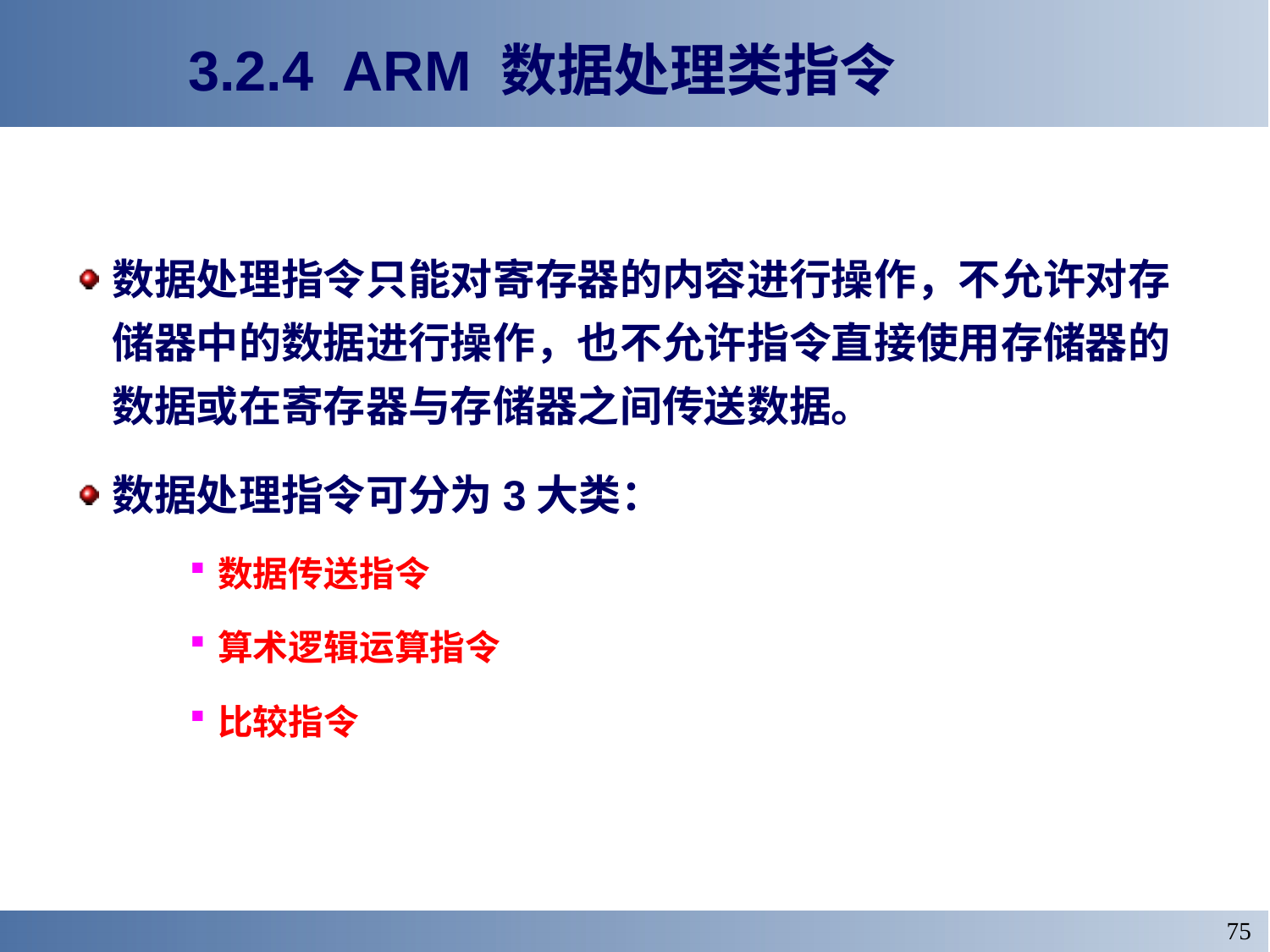

# 3.2.4  ARM 数据处理类指令

数据处理指令只能对寄存器的内容进行操作，不允许对存储器中的数据进行操作，也不允许指令直接使用存储器的数据或在寄存器与存储器之间传送数据。
数据处理指令可分为3大类：
数据传送指令
算术逻辑运算指令
比较指令